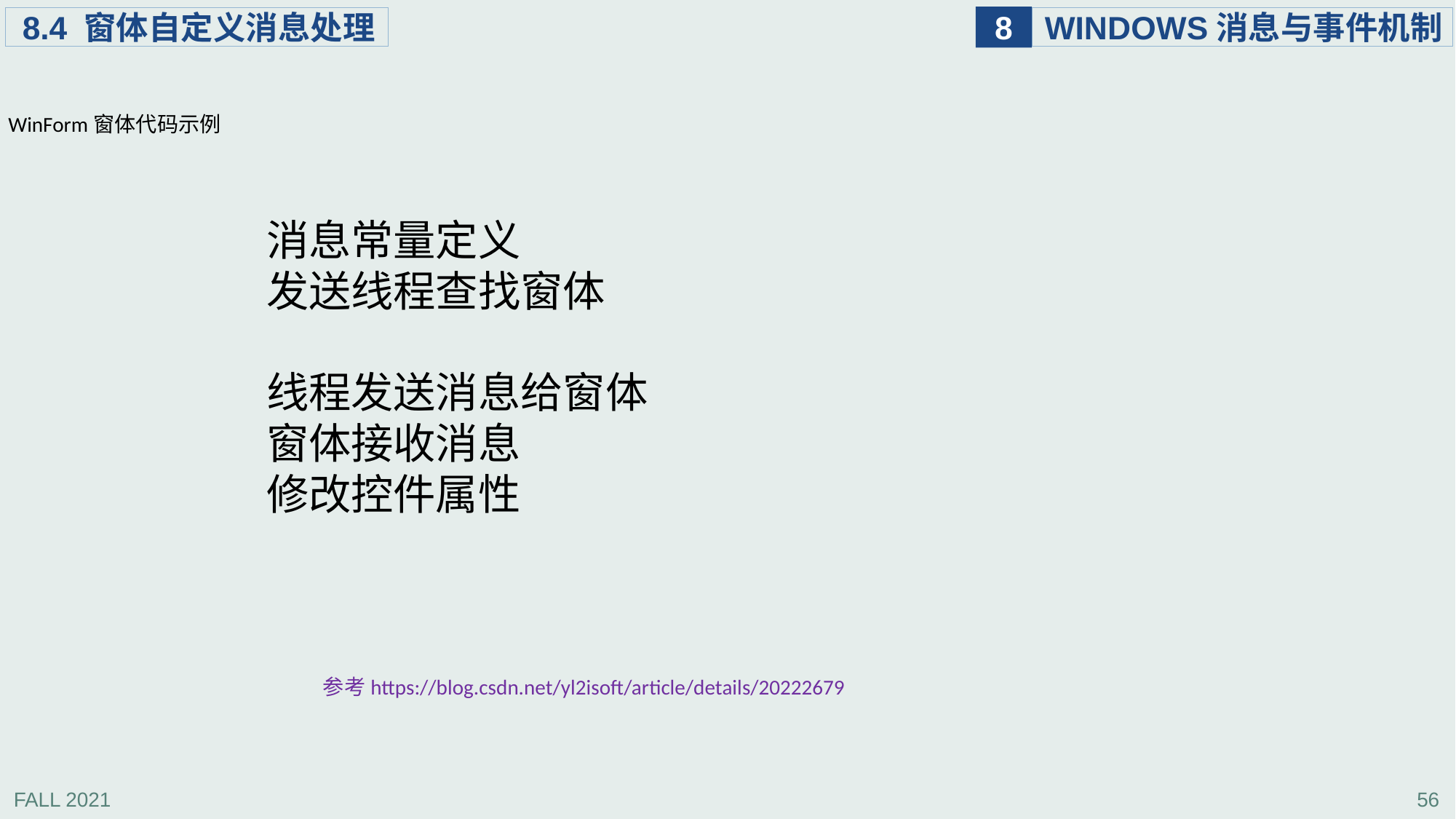

WinForm窗体代码示例
 消息常量定义
 发送线程查找窗体

 线程发送消息给窗体
 窗体接收消息
 修改控件属性
参考https://blog.csdn.net/yl2isoft/article/details/20222679